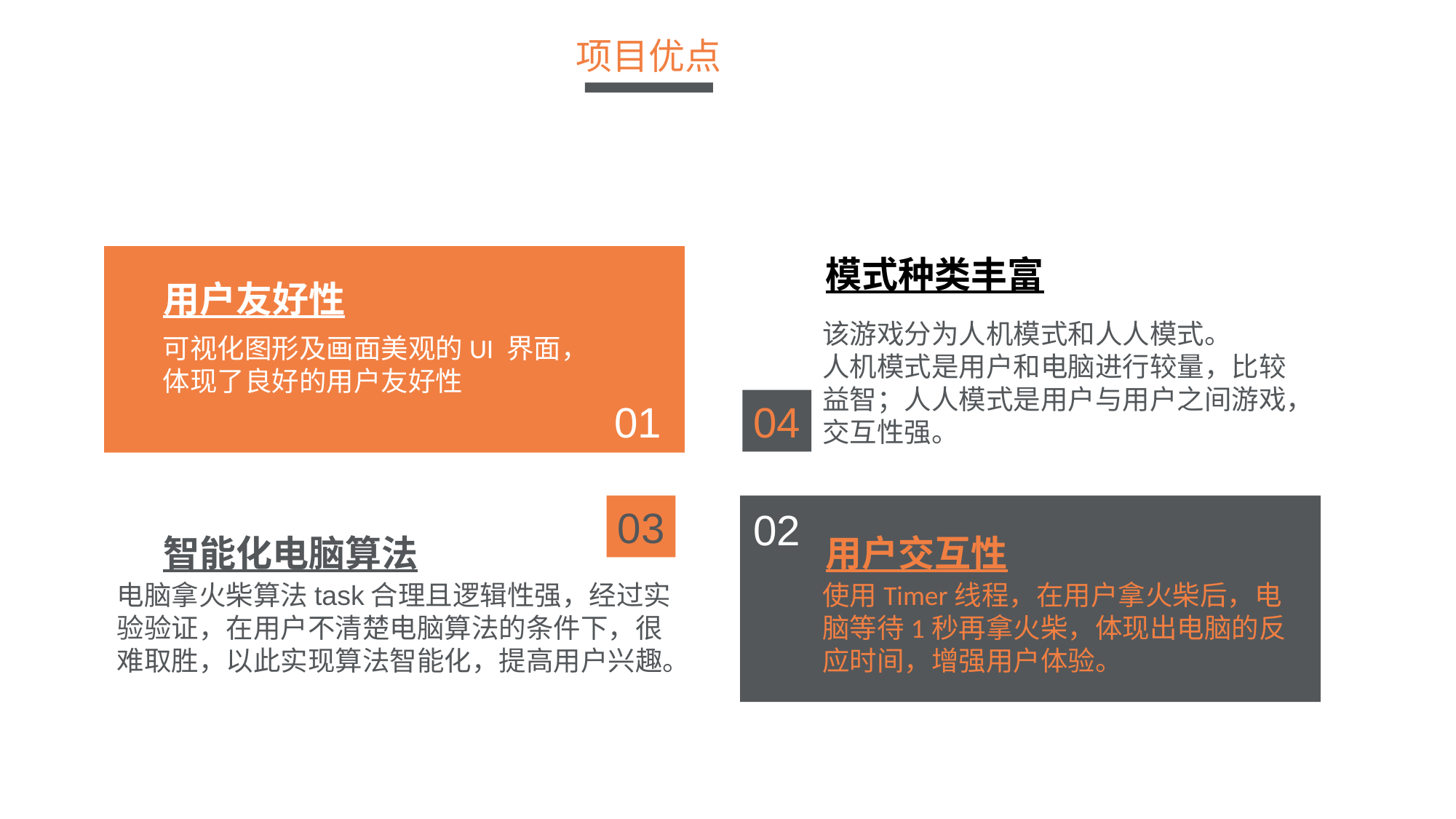

项目优点

该游戏分为人机模式和人人模式。
人机模式是用户和电脑进行较量，比较益智；人人模式是用户与用户之间游戏，交互性强。
模式种类丰富性

用户友好性
可视化图形及画面美观的UI 界面，
体现了良好的用户友好性
01
04
03

02
智能化电脑算法
用户交互性
电脑拿火柴算法task合理且逻辑性强，经过实验验证，在用户不清楚电脑算法的条件下，很难取胜，以此实现算法智能化，提高用户兴趣。
使用Timer线程，在用户拿火柴后，电脑等待1秒再拿火柴，体现出电脑的反应时间，增强用户体验。